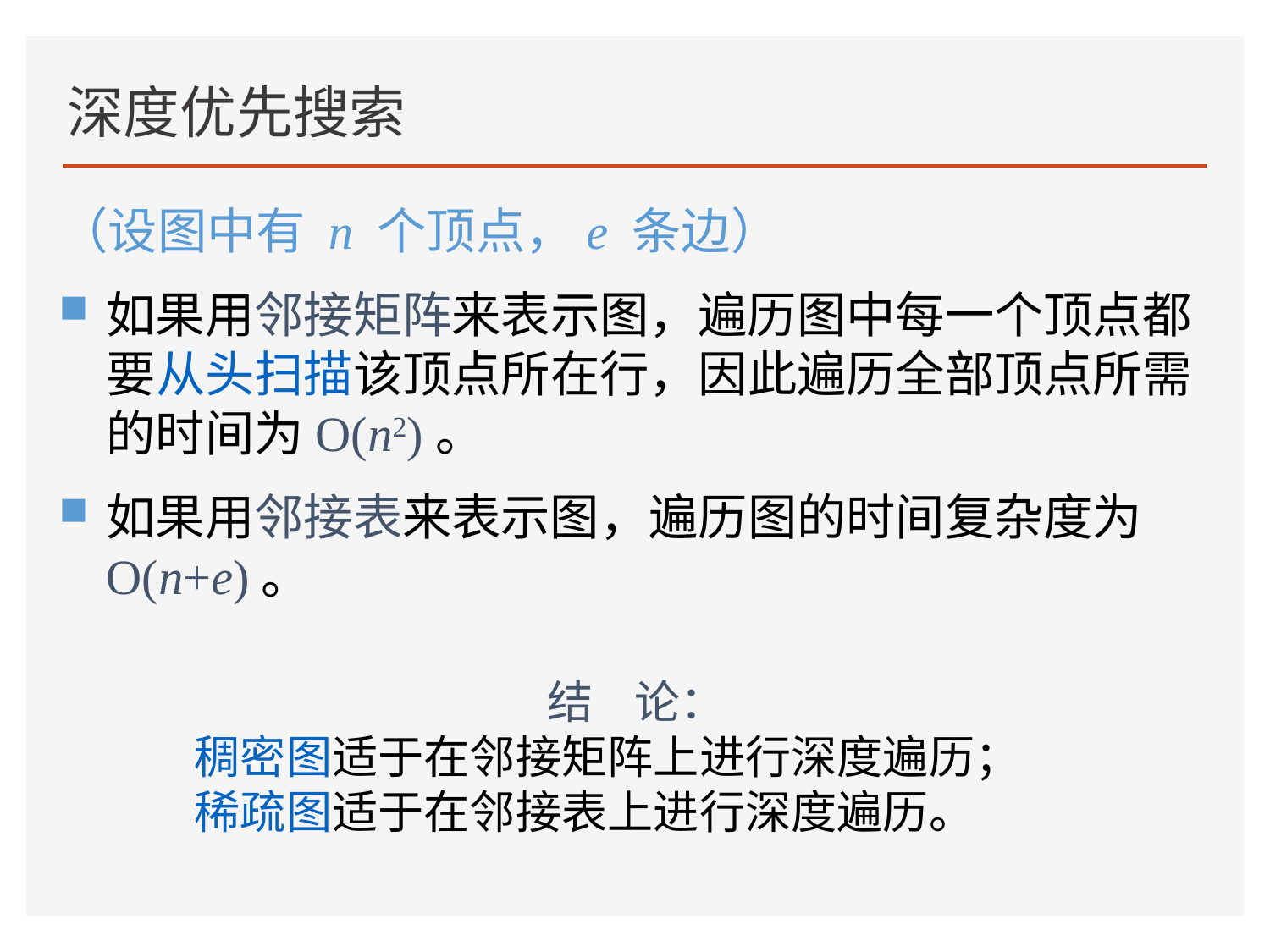

# 深度优先搜索
（设图中有 n 个顶点，e 条边）
如果用邻接矩阵来表示图，遍历图中每一个顶点都要从头扫描该顶点所在行，因此遍历全部顶点所需的时间为O(n2)。
如果用邻接表来表示图，遍历图的时间复杂度为O(n+e)。
结    论：
稠密图适于在邻接矩阵上进行深度遍历；
稀疏图适于在邻接表上进行深度遍历。